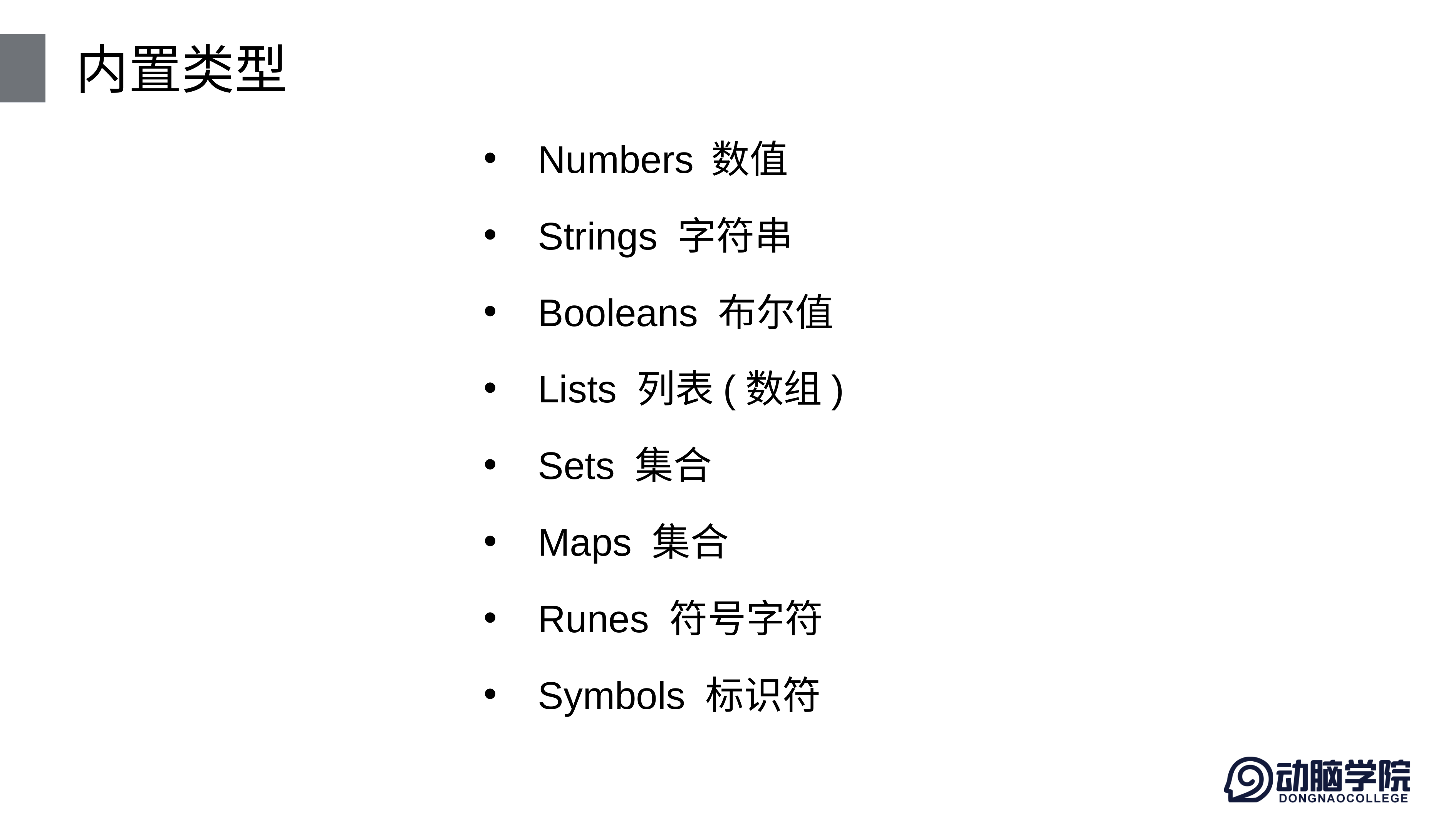

# 内置类型
Numbers	数值
Strings 字符串
Booleans 布尔值
Lists 列表(数组)
Sets 集合
Maps 集合
Runes 符号字符
Symbols 标识符